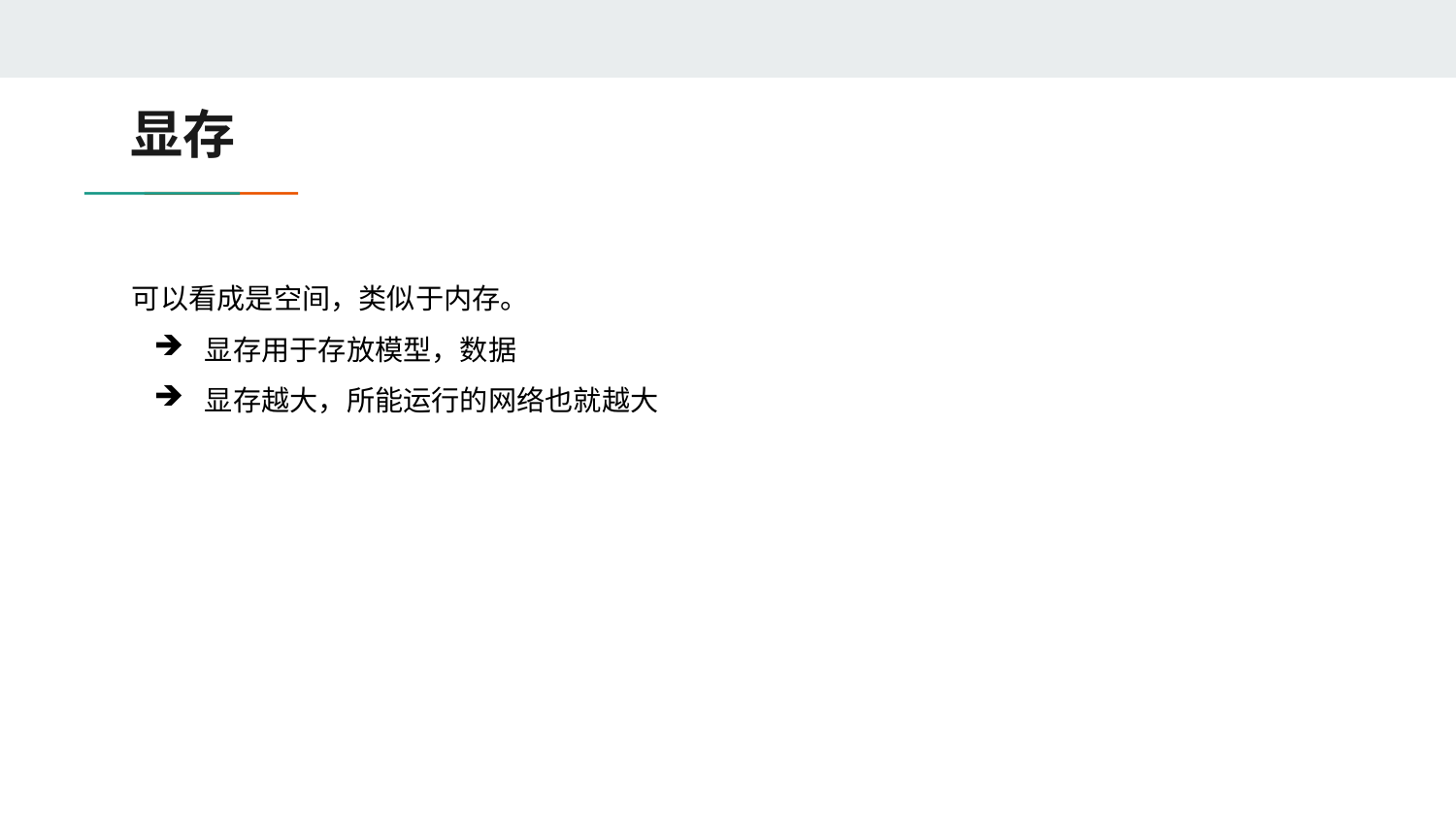

# 显存
可以看成是空间，类似于内存。
显存用于存放模型，数据
显存越大，所能运行的网络也就越大